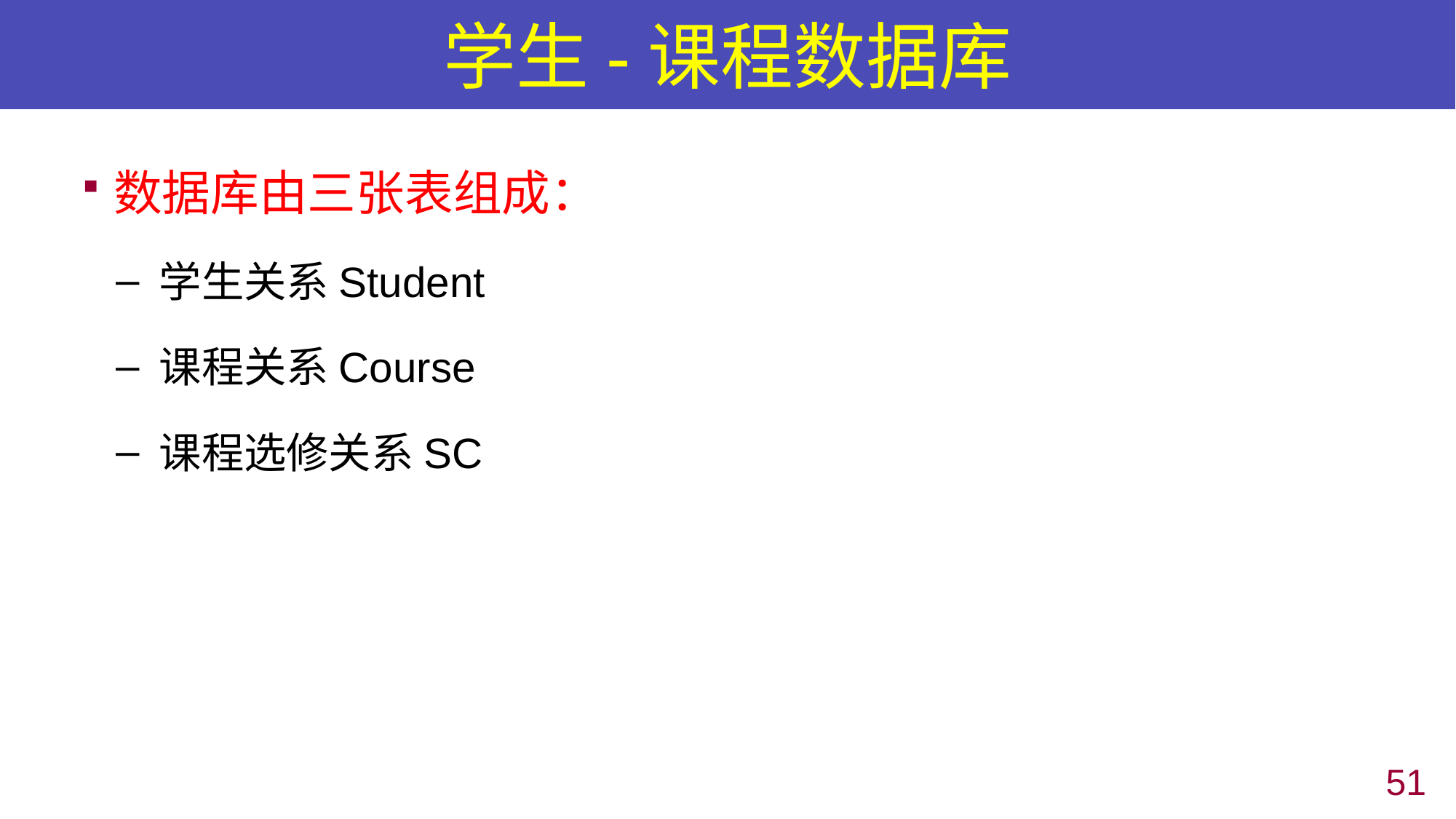

# 学生-课程数据库
数据库由三张表组成：
学生关系Student
课程关系Course
课程选修关系SC
51